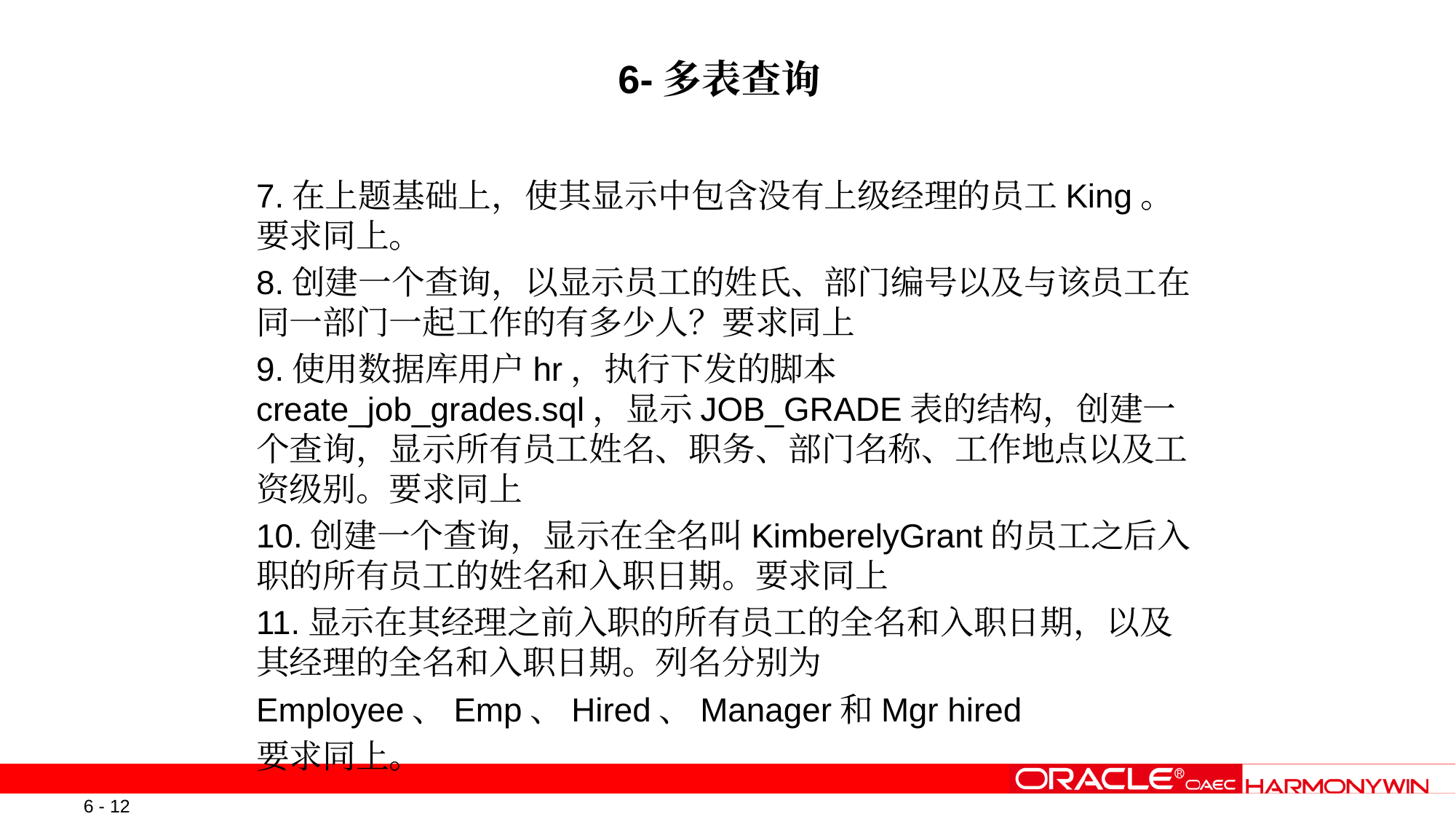

# 6-多表查询
7.在上题基础上，使其显示中包含没有上级经理的员工King。要求同上。
8.创建一个查询，以显示员工的姓氏、部门编号以及与该员工在同一部门一起工作的有多少人？要求同上
9.使用数据库用户hr，执行下发的脚本create_job_grades.sql，显示JOB_GRADE表的结构，创建一个查询，显示所有员工姓名、职务、部门名称、工作地点以及工资级别。要求同上
10.创建一个查询，显示在全名叫KimberelyGrant的员工之后入职的所有员工的姓名和入职日期。要求同上
11.显示在其经理之前入职的所有员工的全名和入职日期，以及其经理的全名和入职日期。列名分别为
Employee、Emp、Hired、Manager和Mgr hired
要求同上。